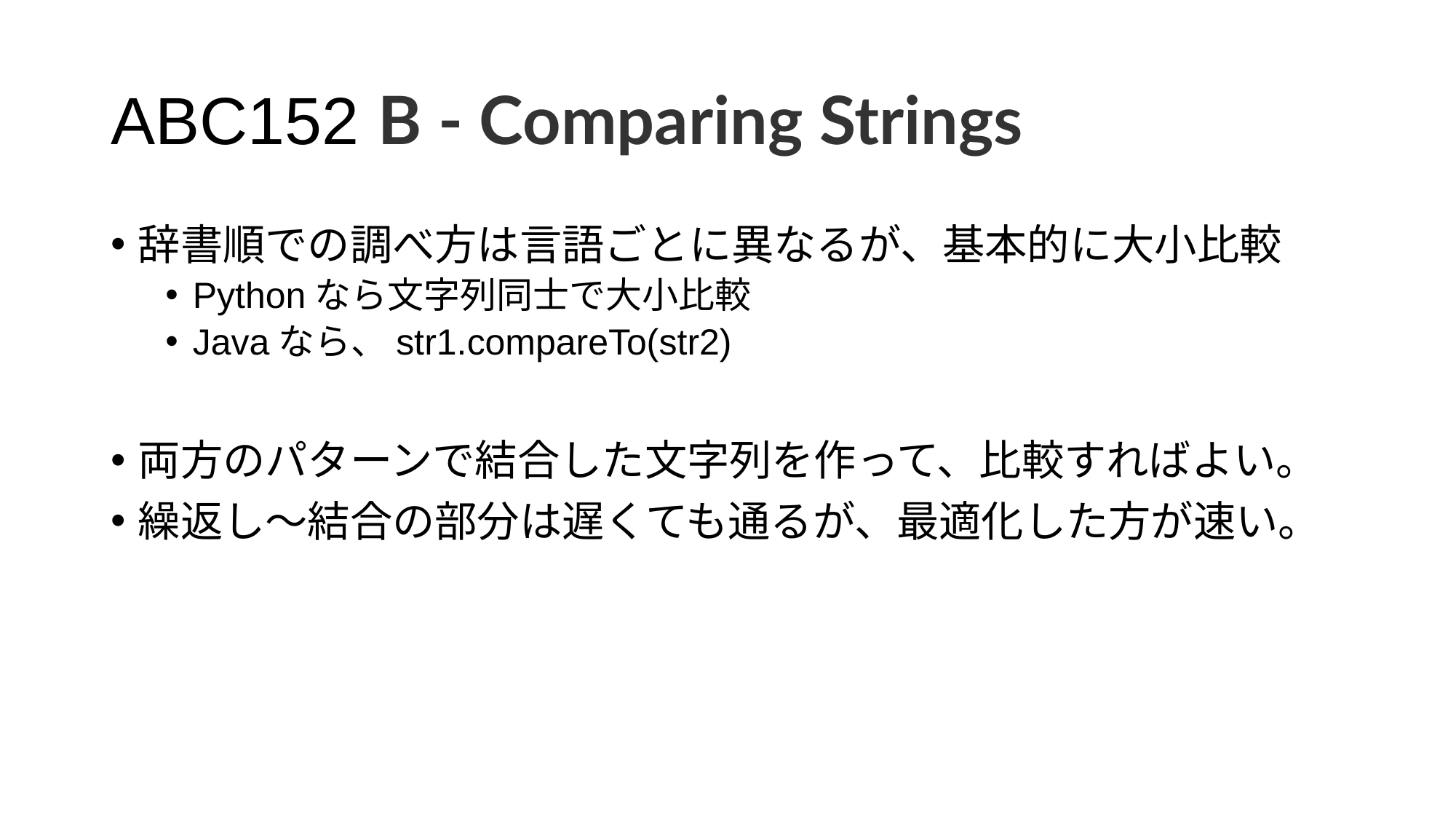

# ABC152 B - Comparing Strings
辞書順での調べ方は言語ごとに異なるが、基本的に大小比較
Pythonなら文字列同士で大小比較
Javaなら、str1.compareTo(str2)

両方のパターンで結合した文字列を作って、比較すればよい。
繰返し～結合の部分は遅くても通るが、最適化した方が速い。